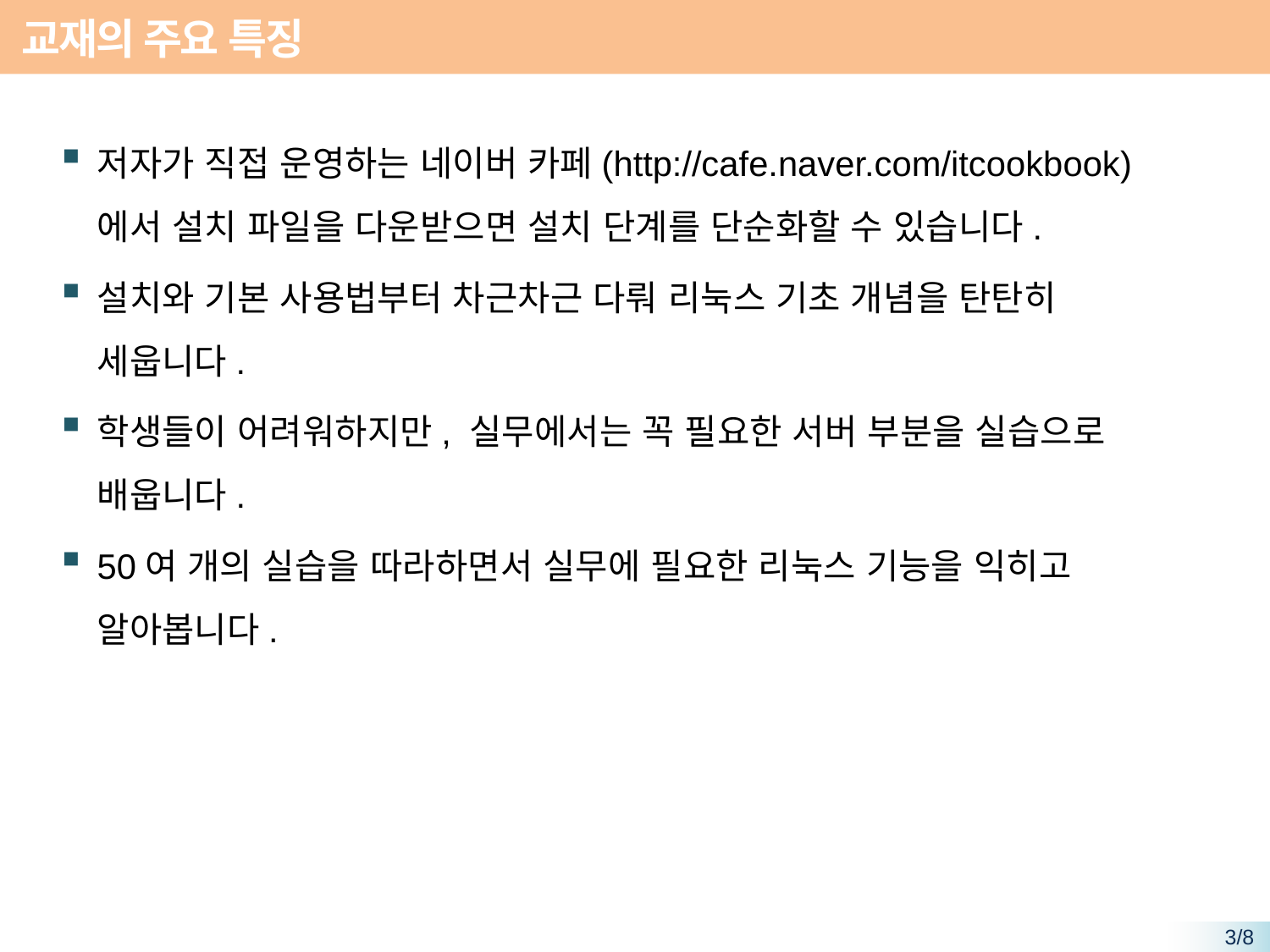

# 교재의 주요 특징
저자가 직접 운영하는 네이버 카페(http://cafe.naver.com/itcookbook)에서 설치 파일을 다운받으면 설치 단계를 단순화할 수 있습니다.
설치와 기본 사용법부터 차근차근 다뤄 리눅스 기초 개념을 탄탄히 세웁니다.
학생들이 어려워하지만, 실무에서는 꼭 필요한 서버 부분을 실습으로 배웁니다.
50여 개의 실습을 따라하면서 실무에 필요한 리눅스 기능을 익히고 알아봅니다.